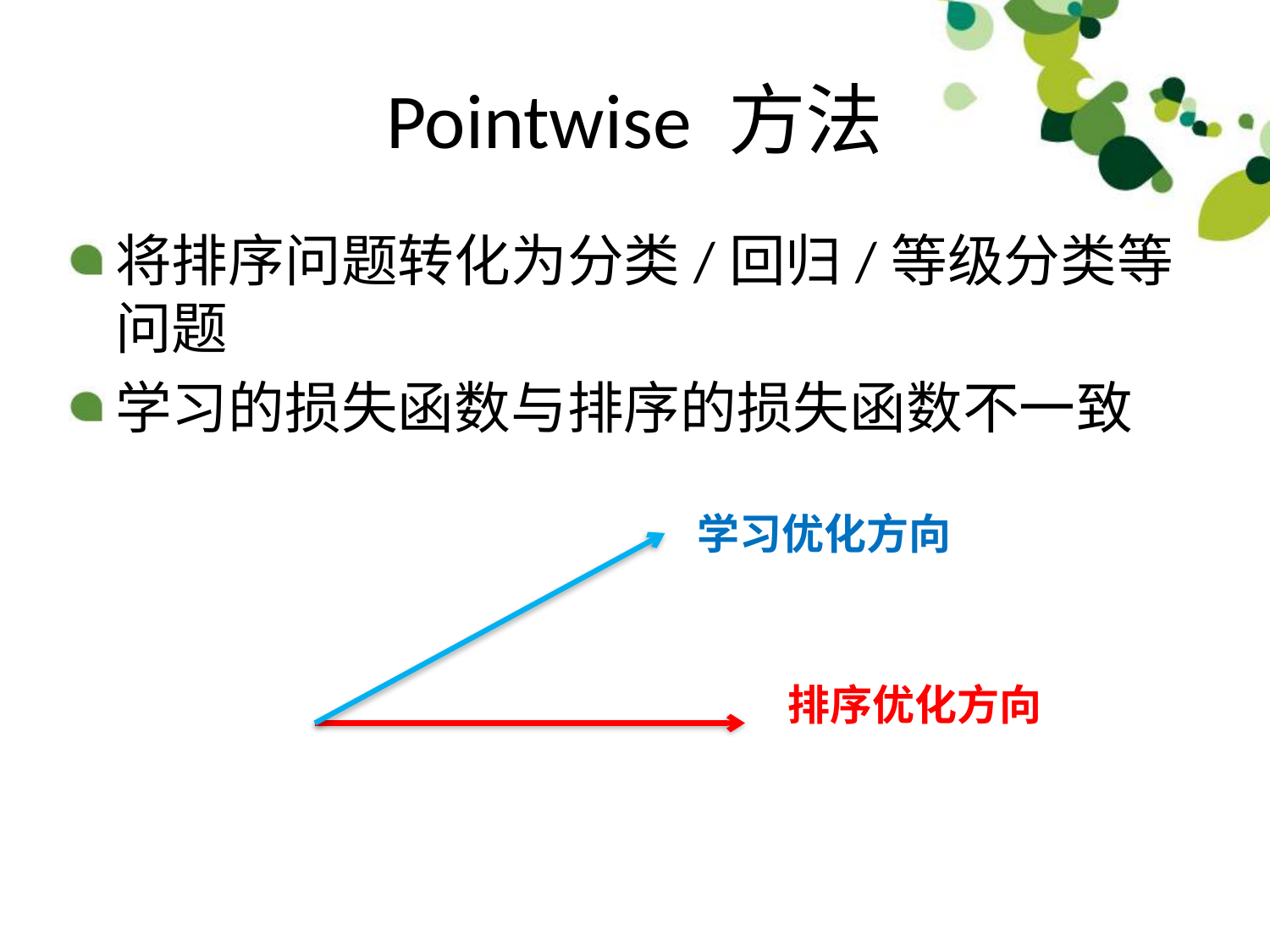

# Pointwise 方法
将排序问题转化为分类/回归/等级分类等问题
学习的损失函数与排序的损失函数不一致

学习优化方向
排序优化方向